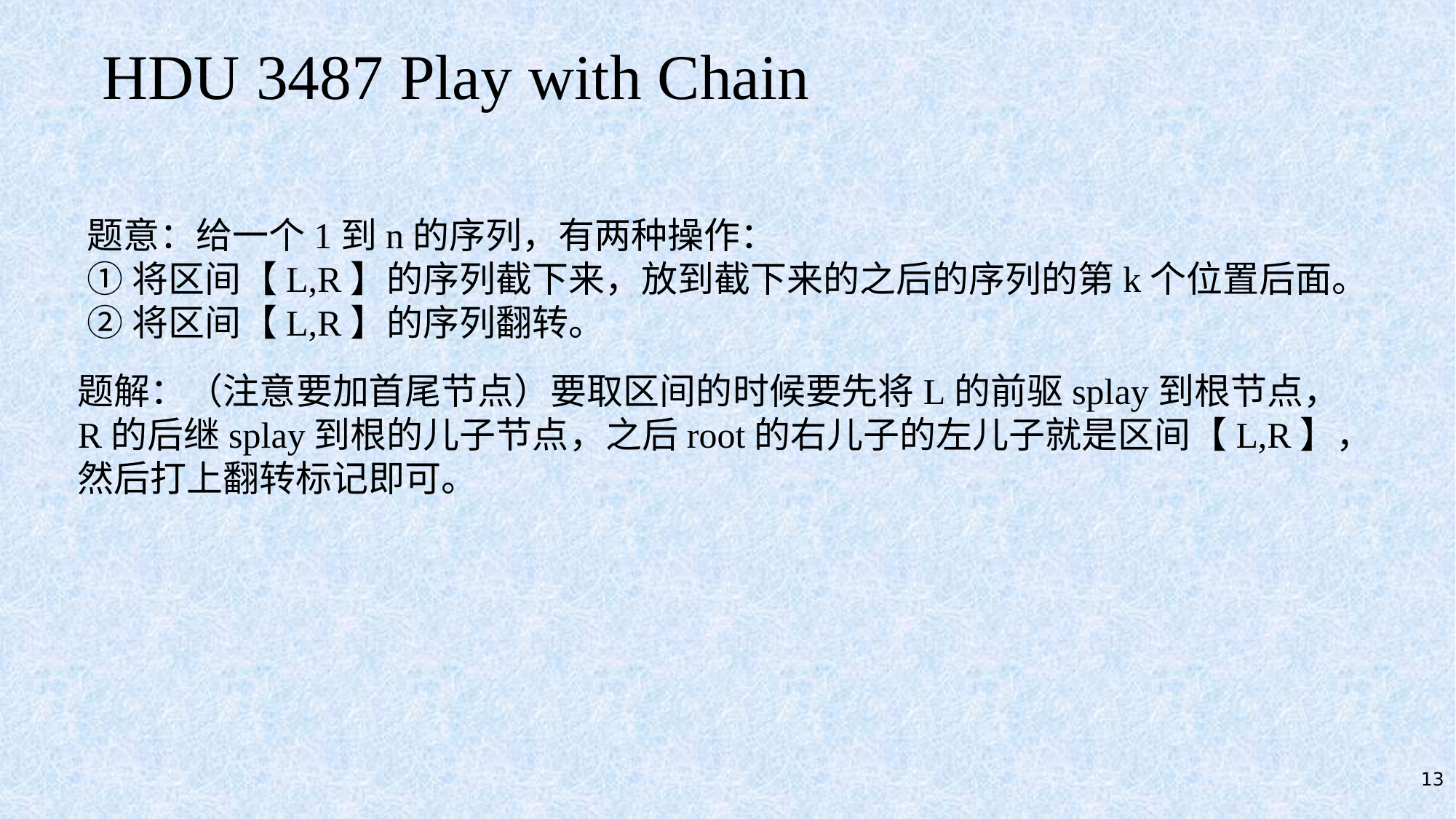

# HDU 3487 Play with Chain
题意：给一个1到n的序列，有两种操作：
①将区间【L,R】的序列截下来，放到截下来的之后的序列的第k个位置后面。
②将区间【L,R】的序列翻转。
题解：（注意要加首尾节点）要取区间的时候要先将L的前驱splay到根节点，
R的后继splay到根的儿子节点，之后root的右儿子的左儿子就是区间【L,R】，
然后打上翻转标记即可。
13